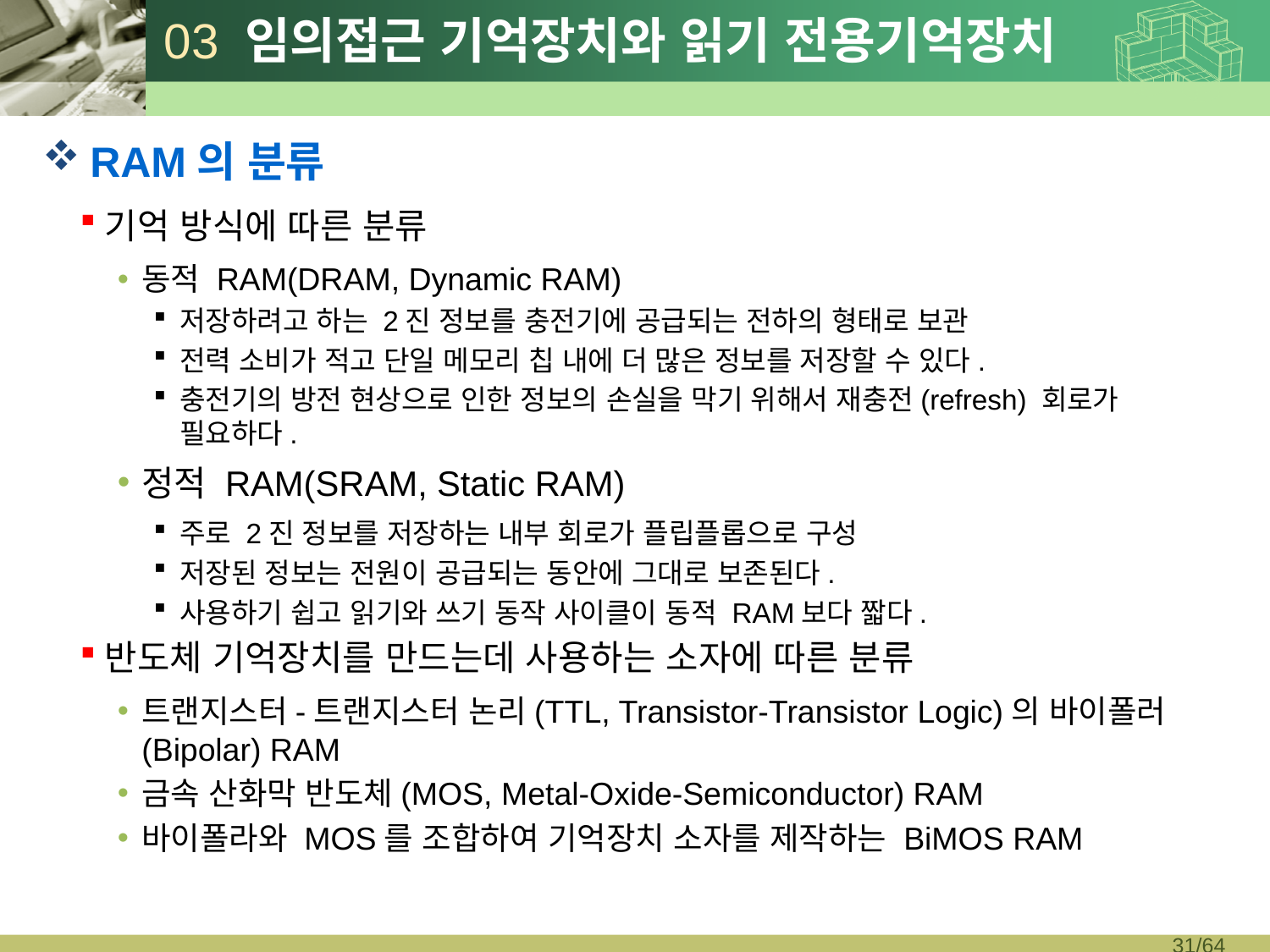

# 03 임의접근 기억장치와 읽기 전용기억장치
RAM의 분류
기억 방식에 따른 분류
동적 RAM(DRAM, Dynamic RAM)
저장하려고 하는 2진 정보를 충전기에 공급되는 전하의 형태로 보관
전력 소비가 적고 단일 메모리 칩 내에 더 많은 정보를 저장할 수 있다.
충전기의 방전 현상으로 인한 정보의 손실을 막기 위해서 재충전(refresh) 회로가
필요하다.
정적 RAM(SRAM, Static RAM)
주로 2진 정보를 저장하는 내부 회로가 플립플롭으로 구성
저장된 정보는 전원이 공급되는 동안에 그대로 보존된다.
사용하기 쉽고 읽기와 쓰기 동작 사이클이 동적 RAM보다 짧다.
반도체 기억장치를 만드는데 사용하는 소자에 따른 분류
트랜지스터-트랜지스터 논리(TTL, Transistor-Transistor Logic)의 바이폴러(Bipolar) RAM
금속 산화막 반도체(MOS, Metal-Oxide-Semiconductor) RAM
바이폴라와 MOS를 조합하여 기억장치 소자를 제작하는 BiMOS RAM